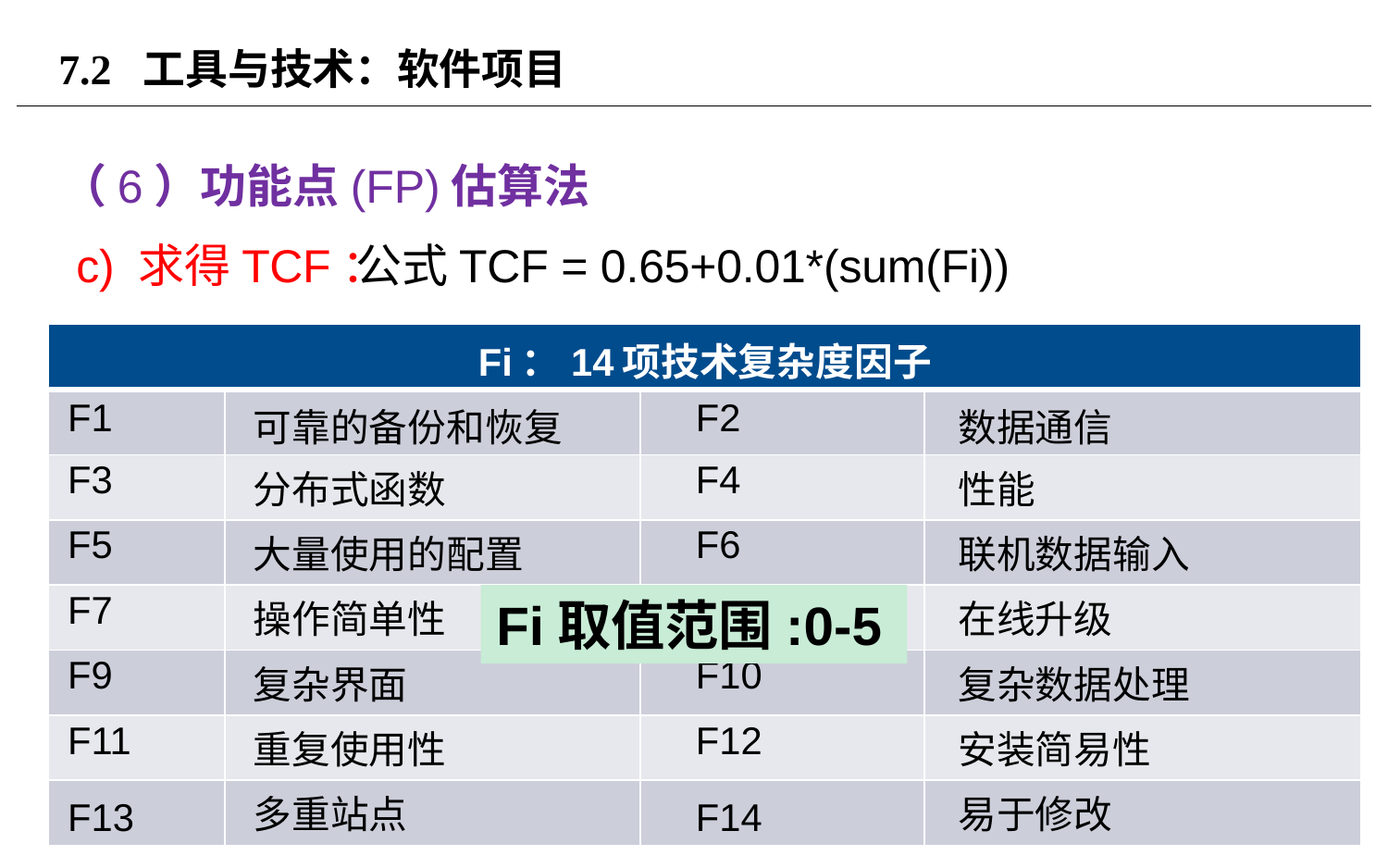

# 7.2  工具与技术：软件项目
（6）功能点(FP)估算法

c) 求得TCF：
公式TCF = 0.65+0.01*(sum(Fi))
| Fi：14项技术复杂度因子 |  |  |  |
| --- | --- | --- | --- |
| F1 | 可靠的备份和恢复 | F2 | 数据通信 |
| F3 | 分布式函数 | F4 | 性能 |
| F5 | 大量使用的配置 | F6 | 联机数据输入 |
| F7 | 操作简单性 | F8 | 在线升级 |
| F9 | 复杂界面 | F10 | 复杂数据处理 |
| F11 | 重复使用性 | F12 | 安装简易性 |
| F13 | 多重站点 | F14 | 易于修改 |
Fi取值范围:0-5